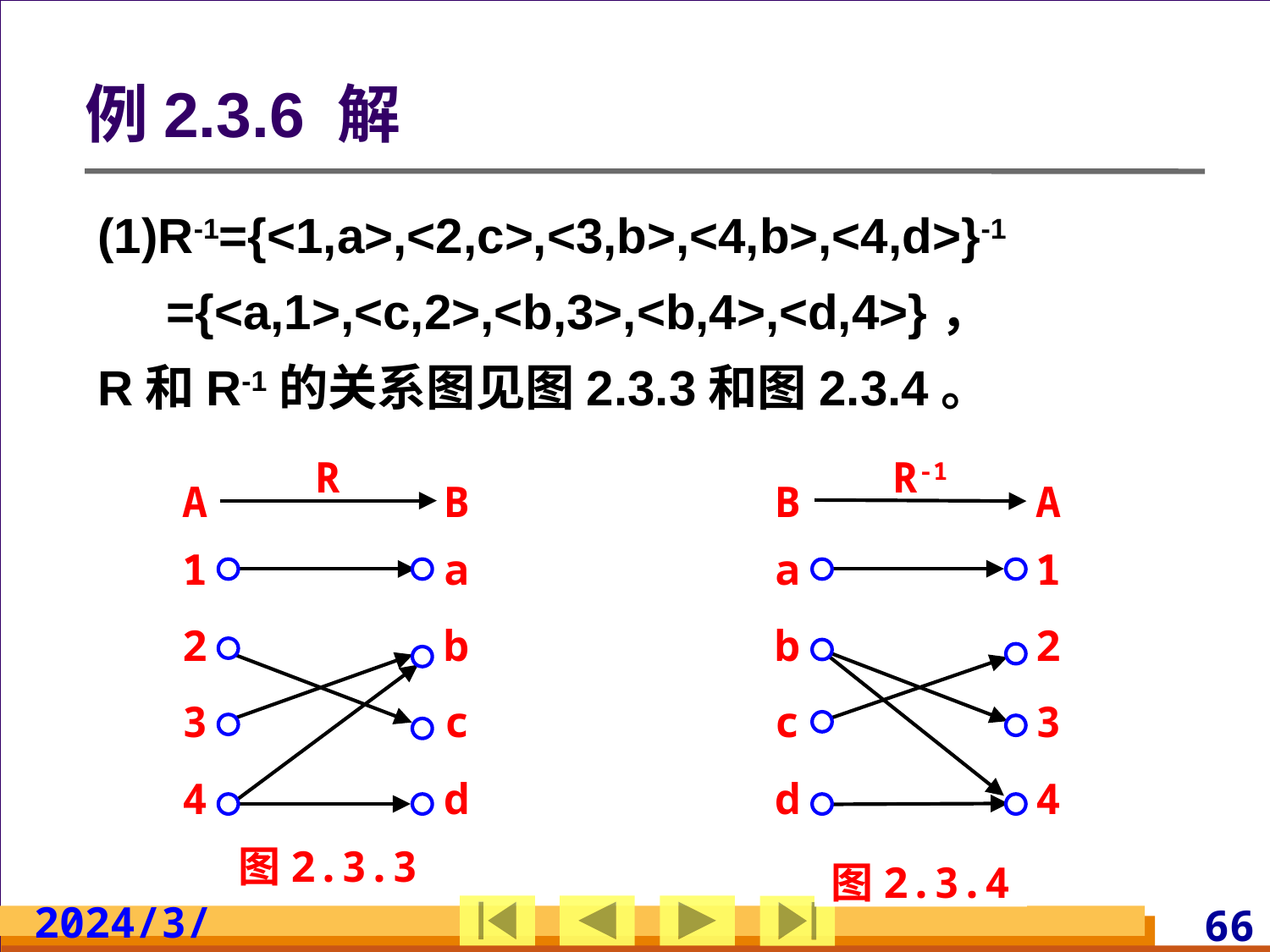

# 例2.3.6 解
(1)R-1={<1,a>,<2,c>,<3,b>,<4,b>,<4,d>}-1
     ={<a,1>,<c,2>,<b,3>,<b,4>,<d,4>}，
R和R-1的关系图见图2.3.3和图2.3.4。
R
A
B

1
a

2
b

3
c

4
d

图2.3.3
R-1
A
B

a
1

b
2

c
3

d
4

图2.3.4
2024/3/10